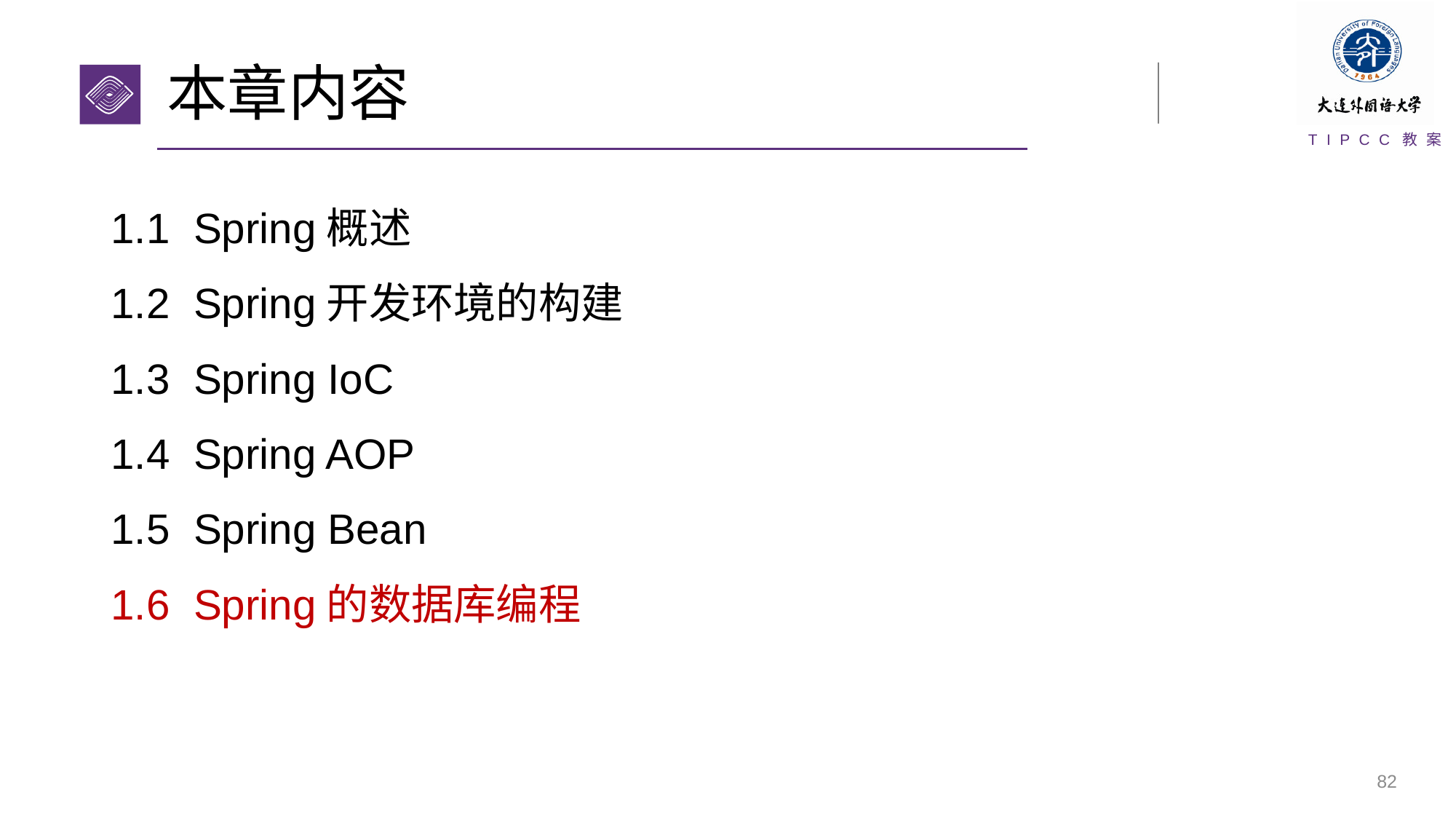

# 本章内容
1.1  Spring概述
1.2  Spring开发环境的构建
1.3  Spring IoC
1.4  Spring AOP
1.5  Spring Bean
1.6  Spring的数据库编程
82